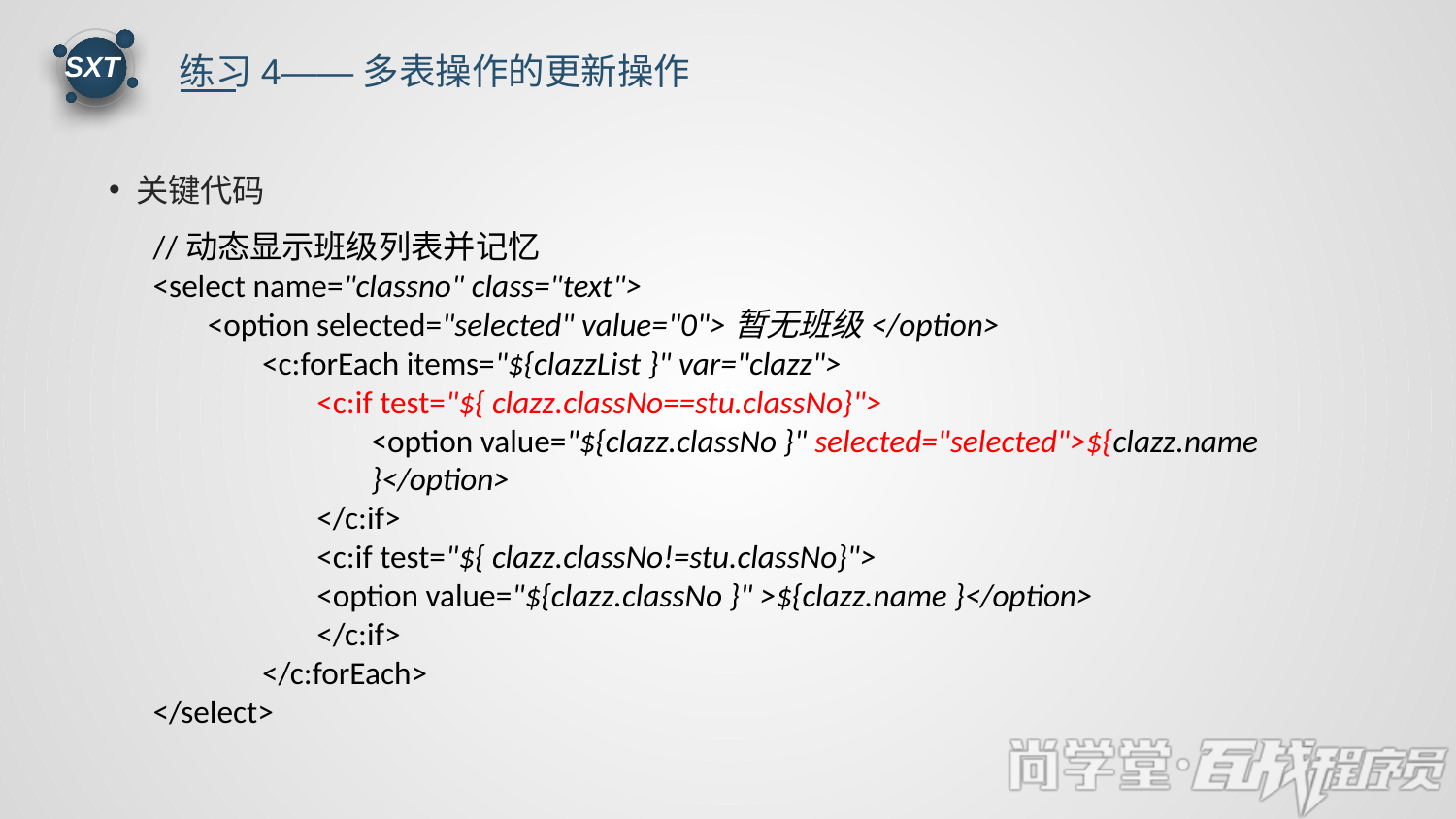

练习4——多表操作的更新操作
SXT
关键代码
//动态显示班级列表并记忆
<select name="classno" class="text">
<option selected="selected" value="0">暂无班级</option>
<c:forEach items="${clazzList }" var="clazz">
<c:if test="${ clazz.classNo==stu.classNo}">
<option value="${clazz.classNo }" selected="selected">${clazz.name }</option>
</c:if>
<c:if test="${ clazz.classNo!=stu.classNo}">
<option value="${clazz.classNo }" >${clazz.name }</option>
</c:if>
</c:forEach>
</select>